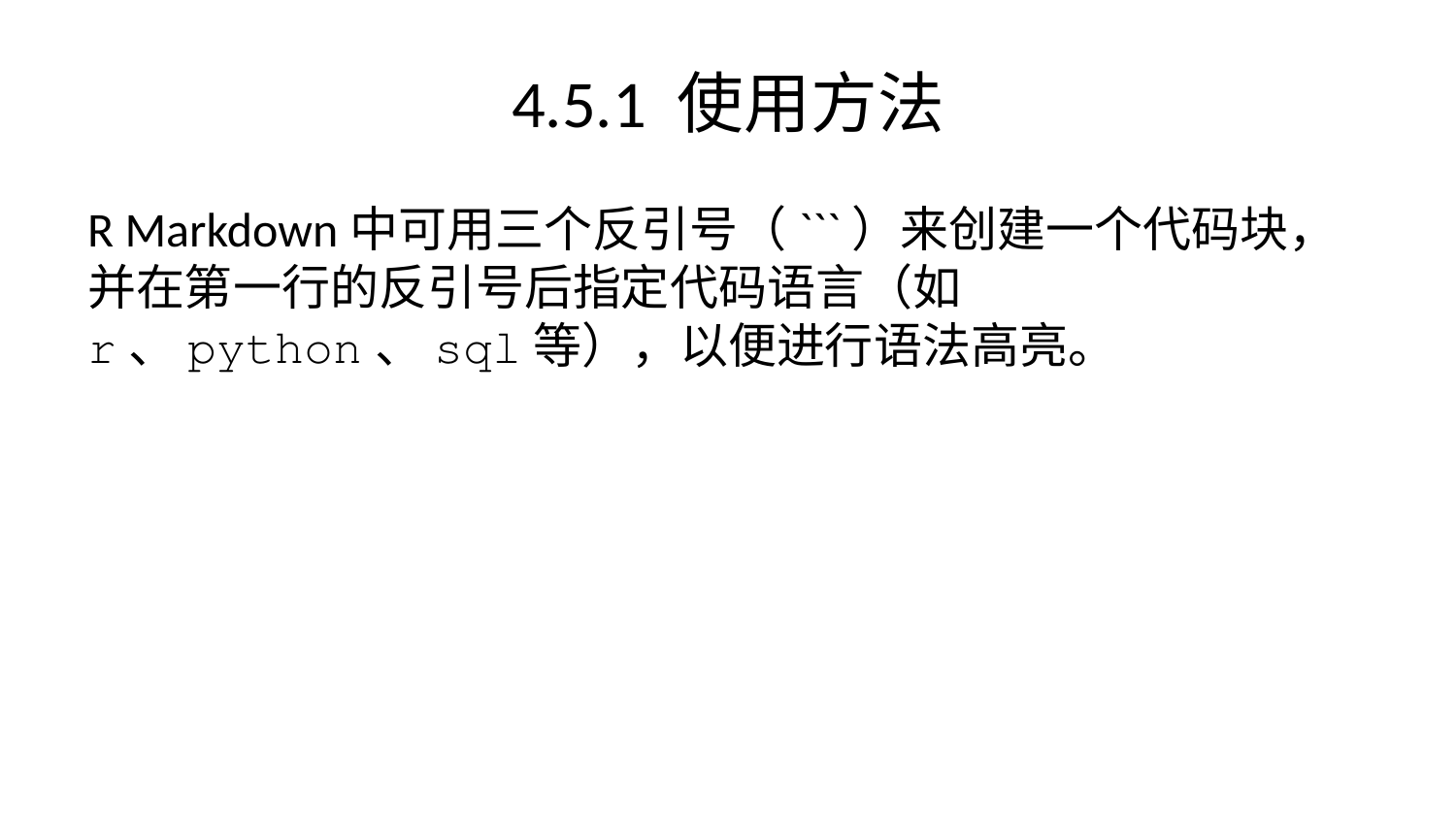

# 4.5.1 使用方法
R Markdown中可用三个反引号（```）来创建一个代码块，并在第一行的反引号后指定代码语言（如r、python、sql等），以便进行语法高亮。